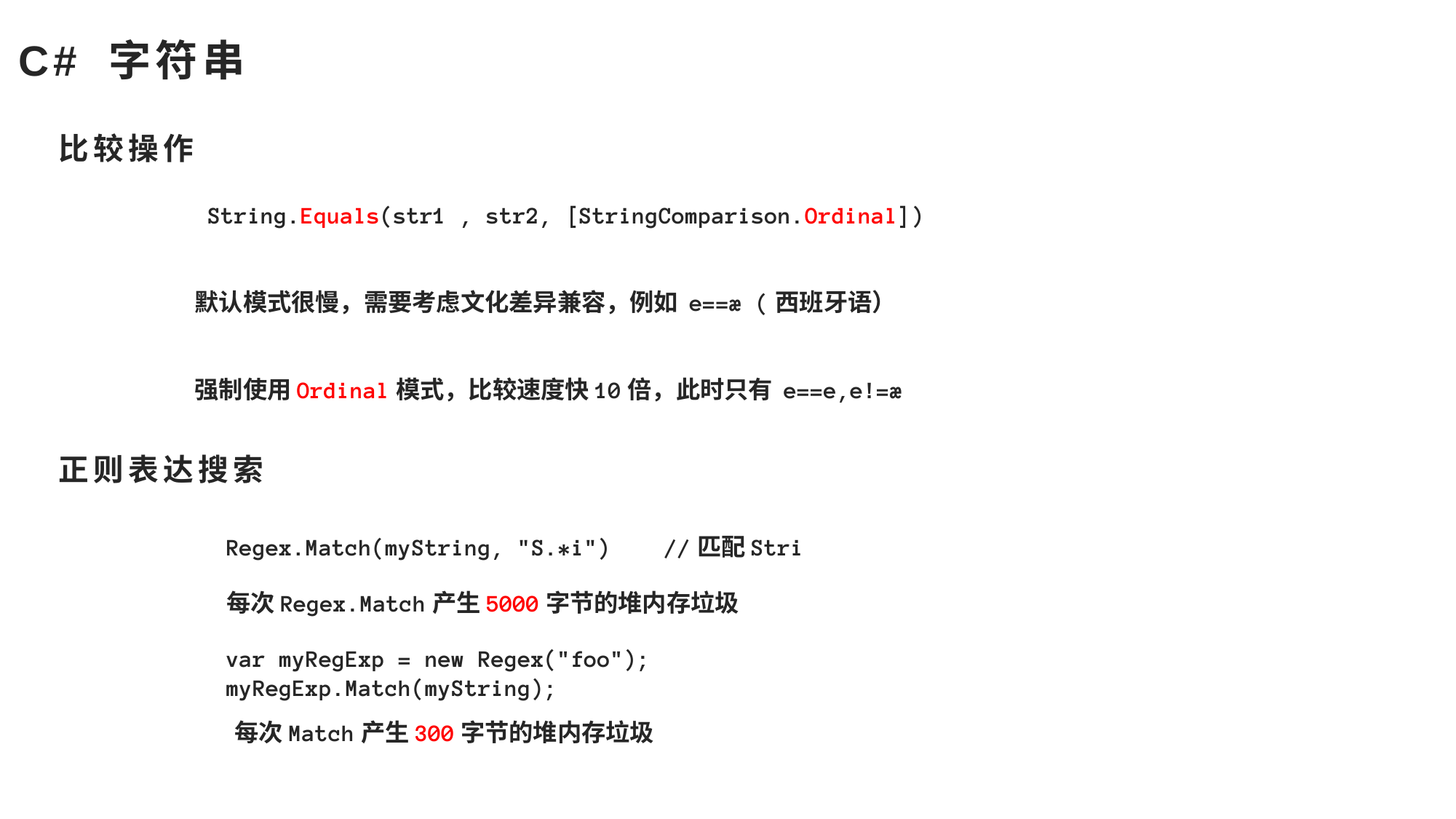

C# 字符串
比较操作
 String.Equals(str1 , str2, [StringComparison.Ordinal])

默认模式很慢，需要考虑文化差异兼容，例如 e==æ (西班牙语）

强制使用Ordinal模式，比较速度快10倍，此时只有 e==e,e!=æ
正则表达搜索
Regex.Match(myString, "S.*i")    //匹配Stri
每次Regex.Match产生5000字节的堆内存垃圾
var myRegExp = new Regex("foo");
myRegExp.Match(myString);
每次Match产生300字节的堆内存垃圾